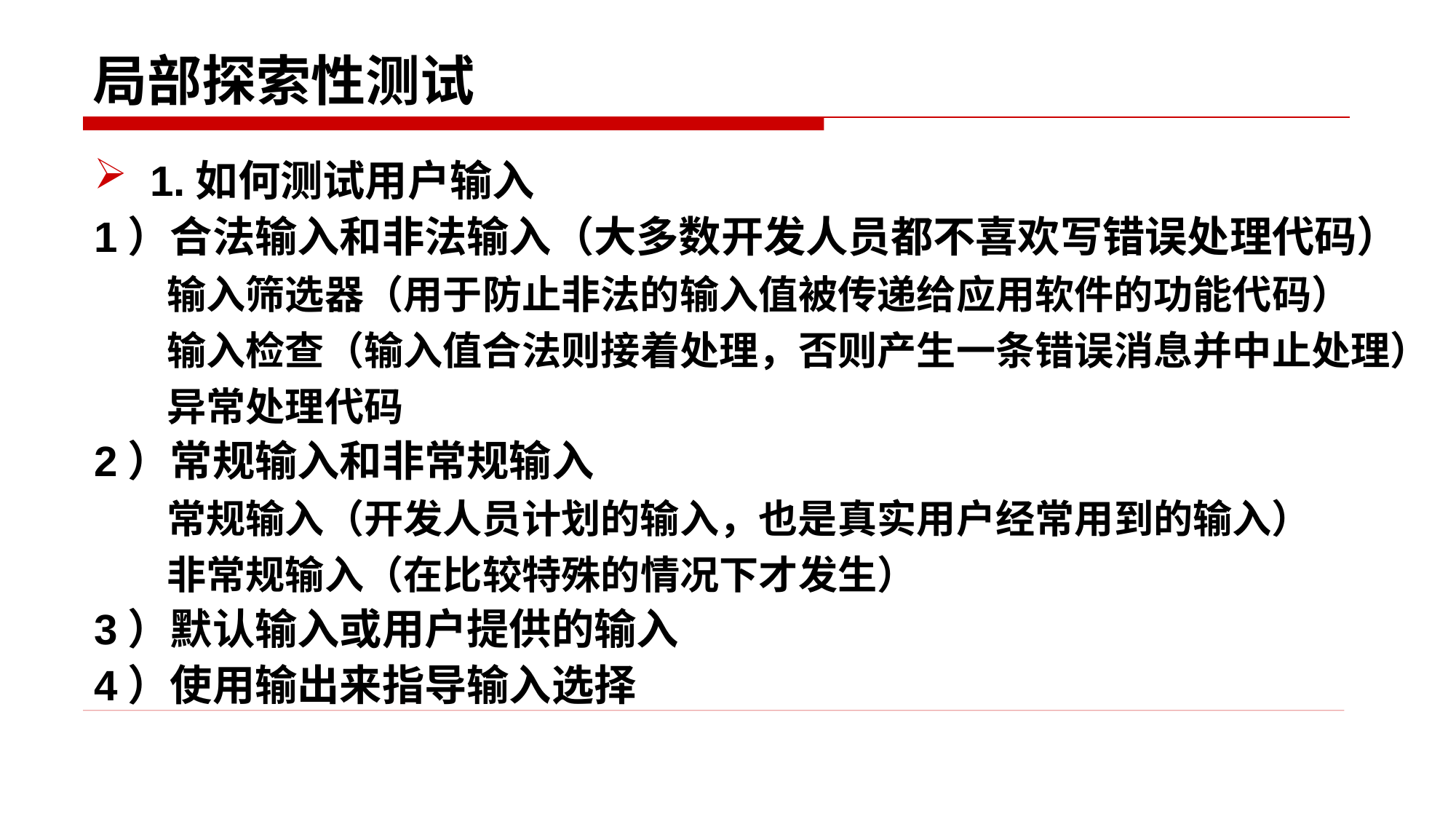

# 局部探索性测试
1.如何测试用户输入
1）合法输入和非法输入（大多数开发人员都不喜欢写错误处理代码）
输入筛选器（用于防止非法的输入值被传递给应用软件的功能代码）
输入检查（输入值合法则接着处理，否则产生一条错误消息并中止处理）
异常处理代码
2）常规输入和非常规输入
常规输入（开发人员计划的输入，也是真实用户经常用到的输入）
非常规输入（在比较特殊的情况下才发生）
3）默认输入或用户提供的输入
4）使用输出来指导输入选择